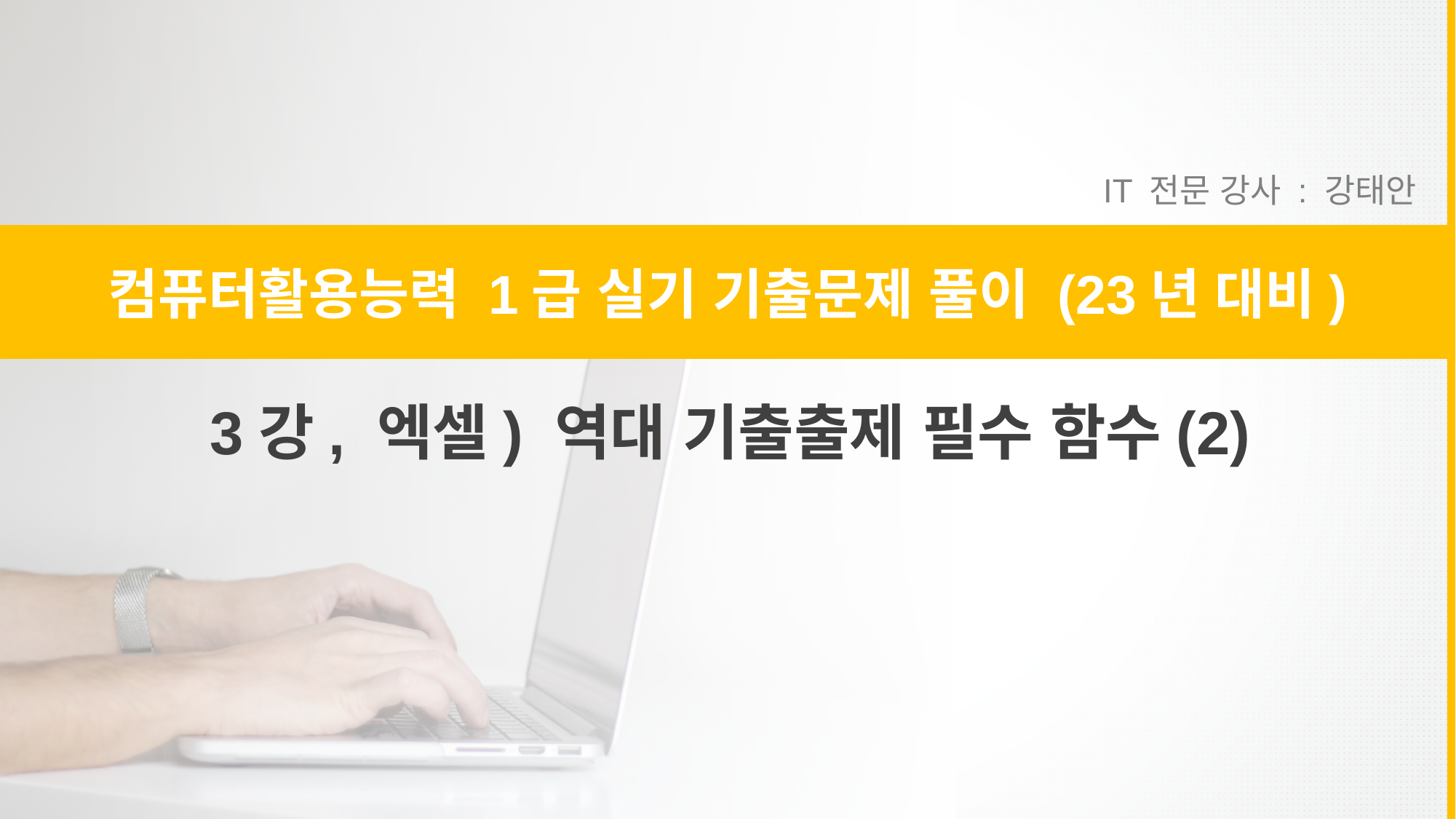

IT 전문 강사 : 강태안
컴퓨터활용능력 1급 실기 기출문제 풀이 (23년 대비)
3강, 엑셀) 역대 기출출제 필수 함수(2)